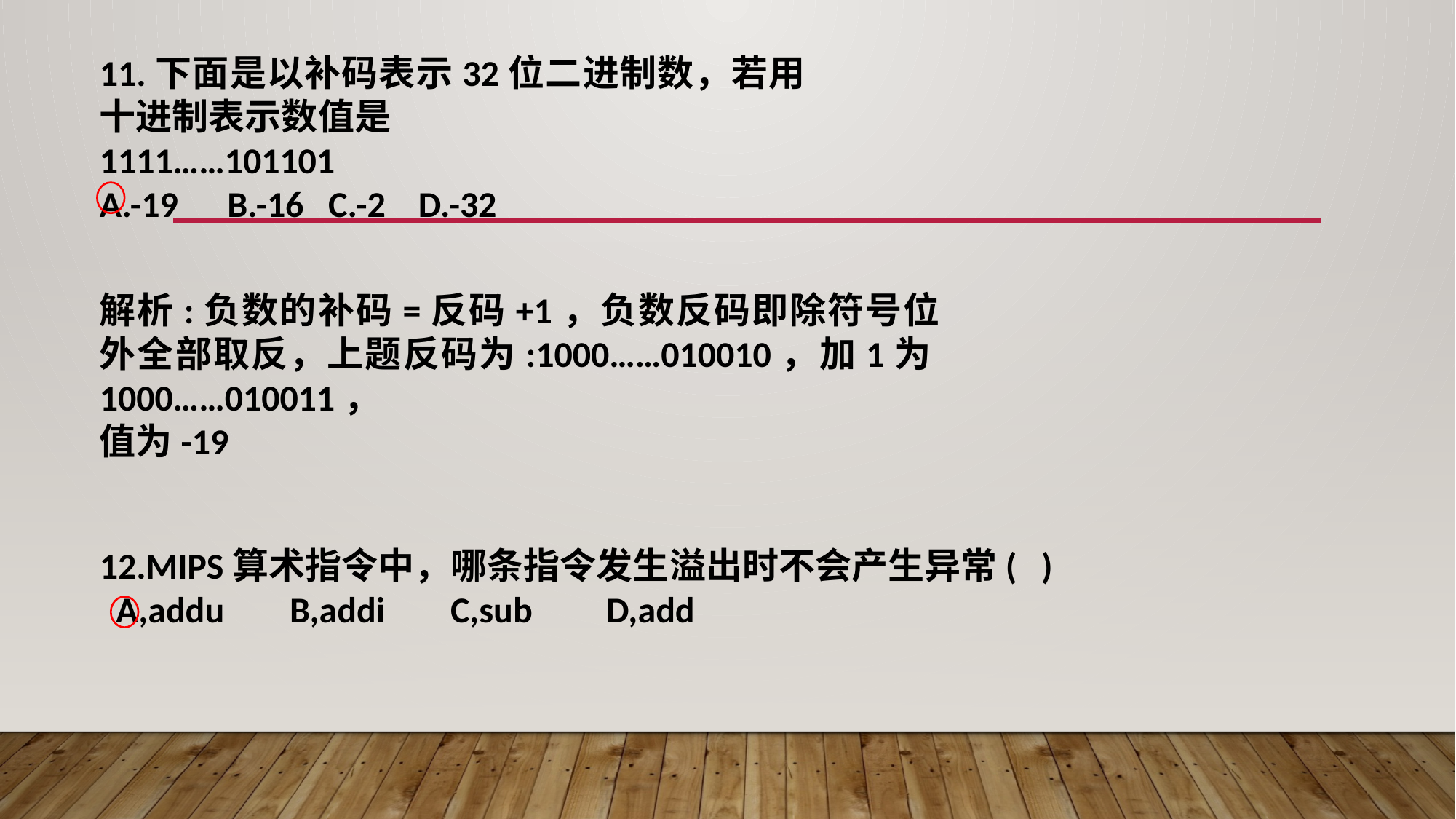

11.下面是以补码表示32位二进制数，若用十进制表示数值是
1111……101101
A.-19      B.-16   C.-2    D.-32

解析:负数的补码=反码+1，负数反码即除符号位外全部取反，上题反码为:1000……010010，加1为1000……010011，
值为-19
12.MIPS算术指令中，哪条指令发生溢出时不会产生异常(   )
  A,addu        B,addi        C,sub         D,add